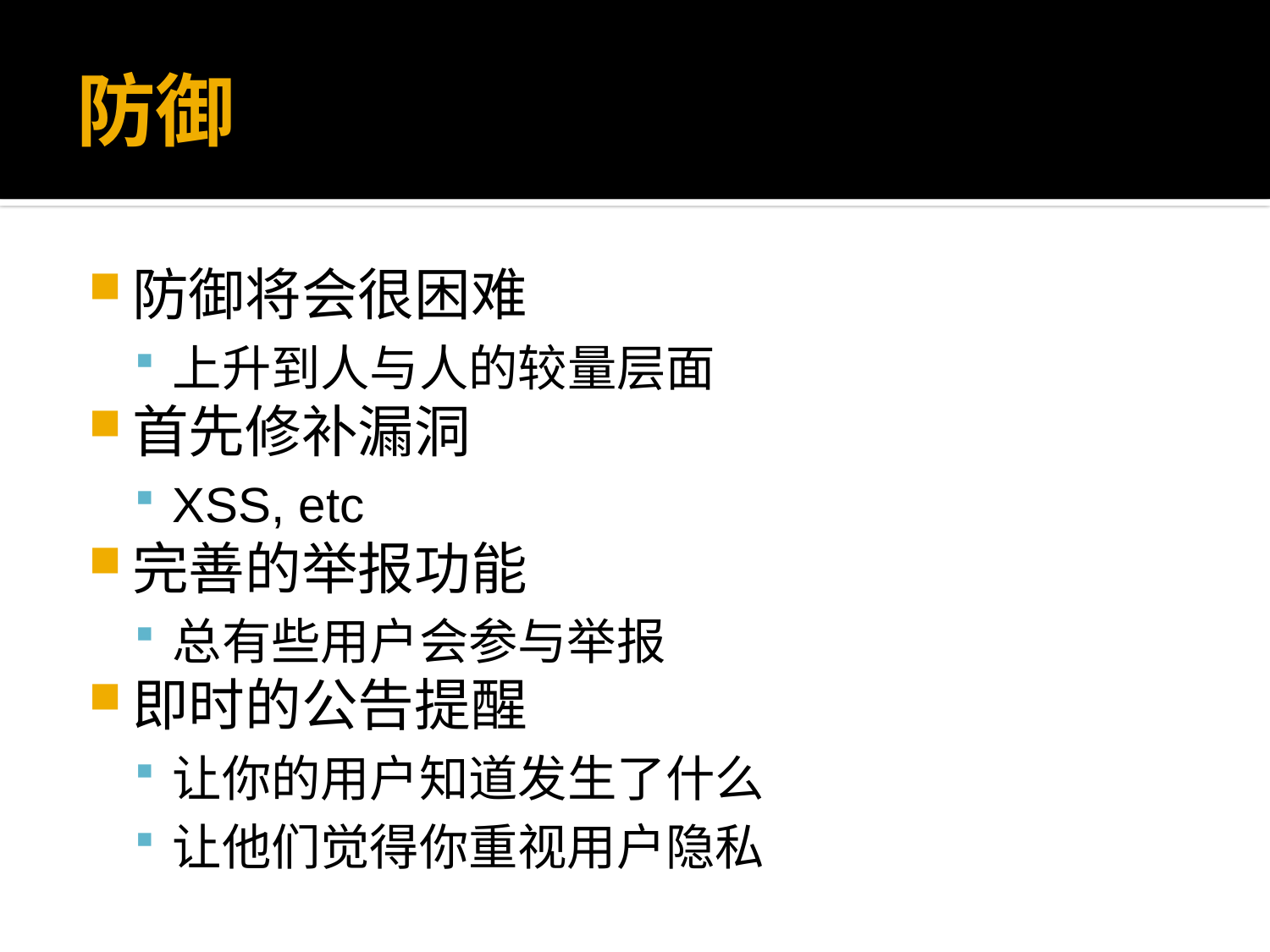

# 防御
防御将会很困难
上升到人与人的较量层面
首先修补漏洞
XSS, etc
完善的举报功能
总有些用户会参与举报
即时的公告提醒
让你的用户知道发生了什么
让他们觉得你重视用户隐私